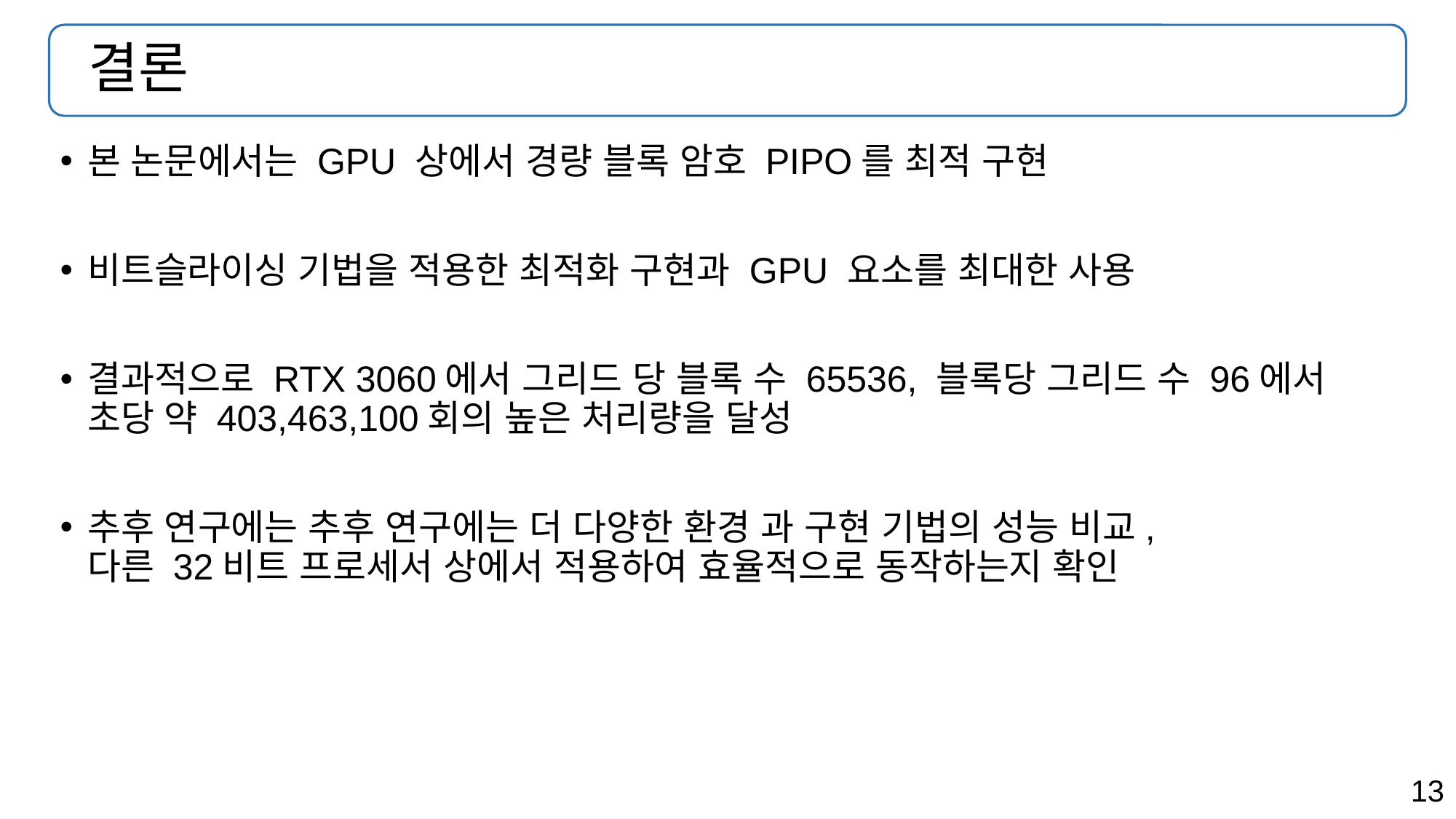

# 결론
본 논문에서는 GPU 상에서 경량 블록 암호 PIPO를 최적 구현

비트슬라이싱 기법을 적용한 최적화 구현과 GPU 요소를 최대한 사용

결과적으로 RTX 3060에서 그리드 당 블록 수 65536, 블록당 그리드 수 96에서 초당 약 403,463,100회의 높은 처리량을 달성

추후 연구에는 추후 연구에는 더 다양한 환경 과 구현 기법의 성능 비교,
다른 32비트 프로세서 상에서 적용하여 효율적으로 동작하는지 확인